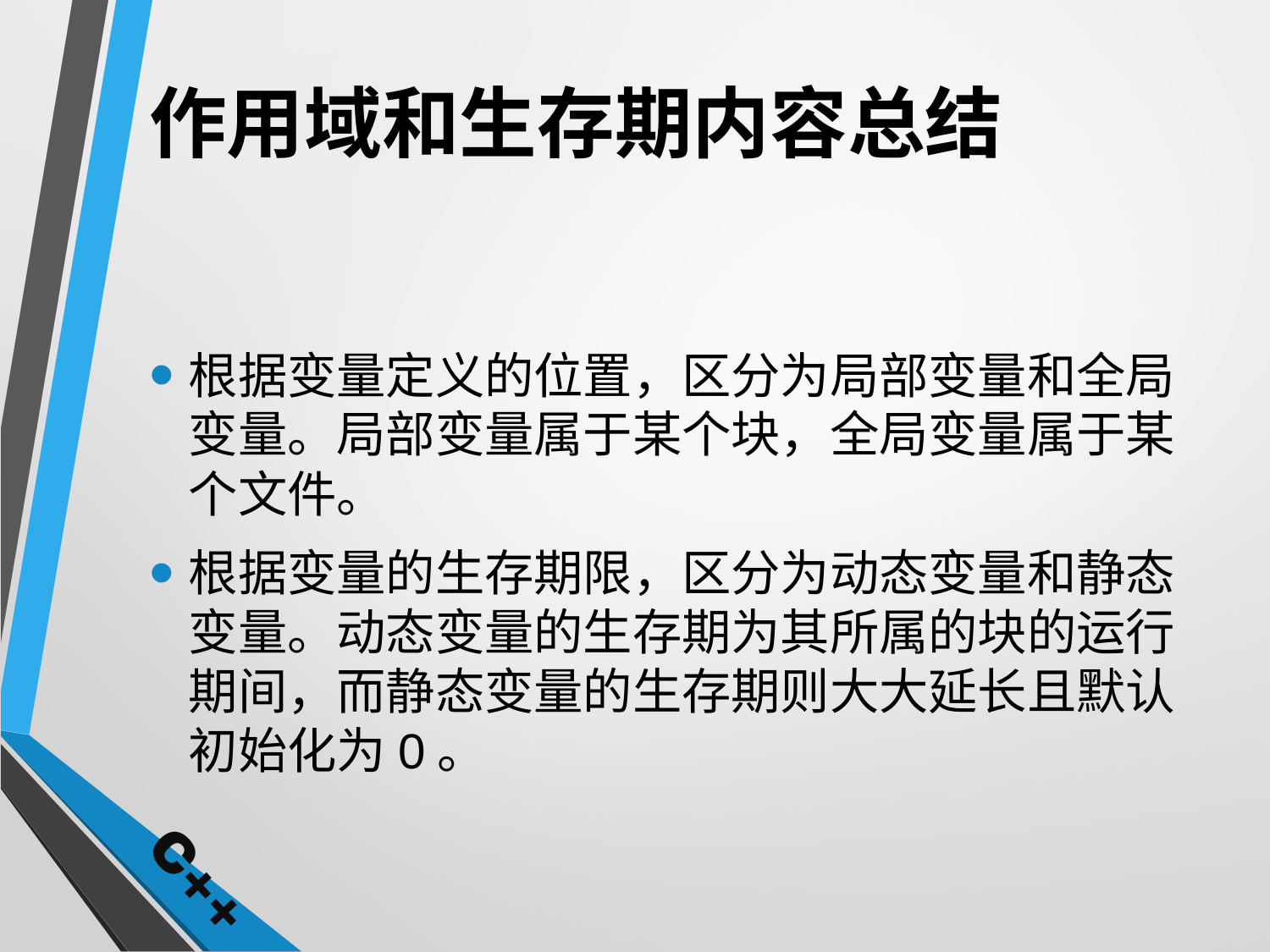

# 作用域和生存期内容总结
根据变量定义的位置，区分为局部变量和全局变量。局部变量属于某个块，全局变量属于某个文件。
根据变量的生存期限，区分为动态变量和静态变量。动态变量的生存期为其所属的块的运行期间，而静态变量的生存期则大大延长且默认初始化为0。